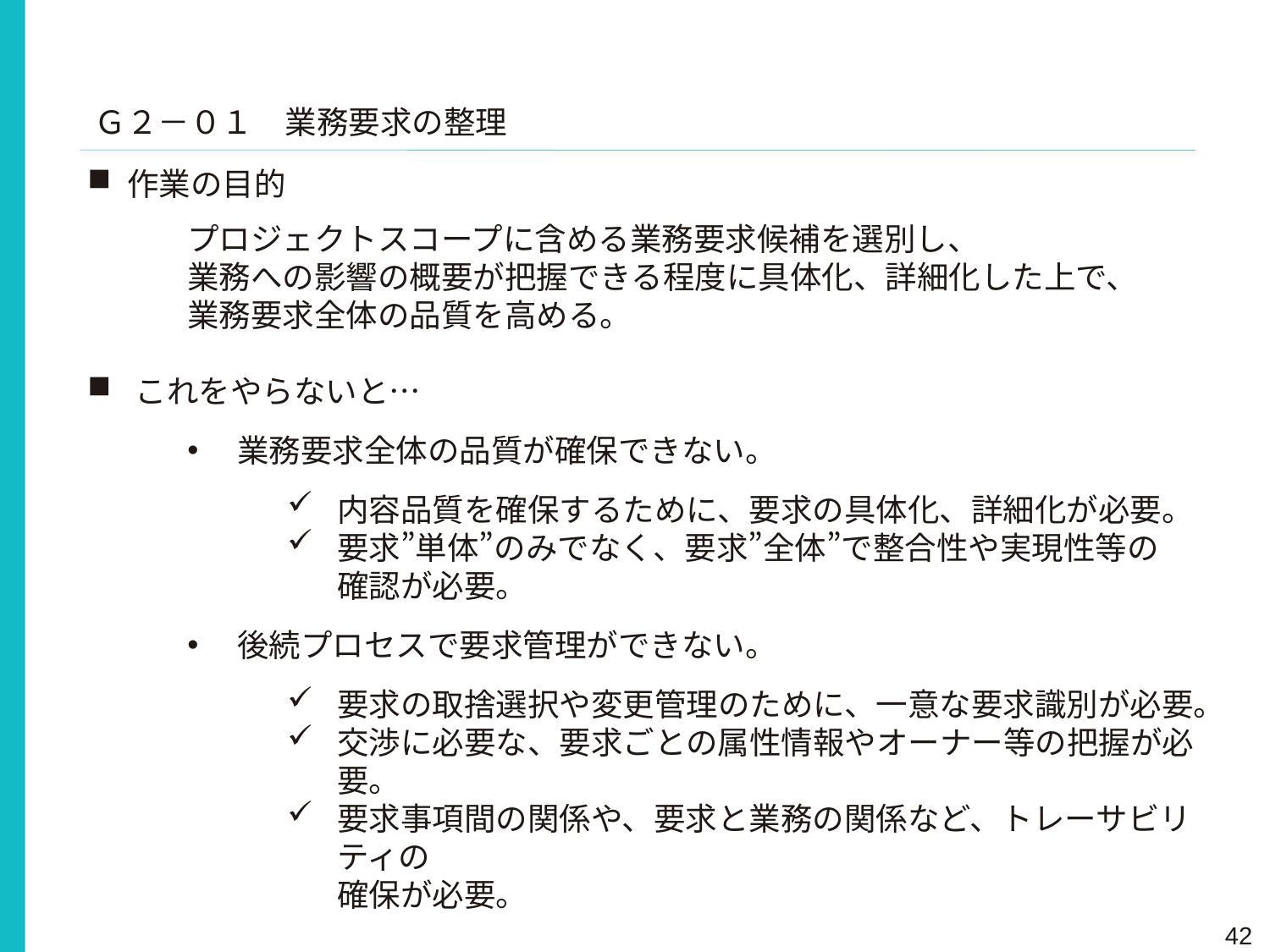

Ｇ２－０１　業務要求の整理
作業の目的

プロジェクトスコープに含める業務要求候補を選別し、
業務への影響の概要が把握できる程度に具体化、詳細化した上で、
業務要求全体の品質を高める。

これをやらないと…

業務要求全体の品質が確保できない。

内容品質を確保するために、要求の具体化、詳細化が必要。
要求”単体”のみでなく、要求”全体”で整合性や実現性等の
確認が必要。

後続プロセスで要求管理ができない。

要求の取捨選択や変更管理のために、一意な要求識別が必要。
交渉に必要な、要求ごとの属性情報やオーナー等の把握が必要。
要求事項間の関係や、要求と業務の関係など、トレーサビリティの
確保が必要。

42